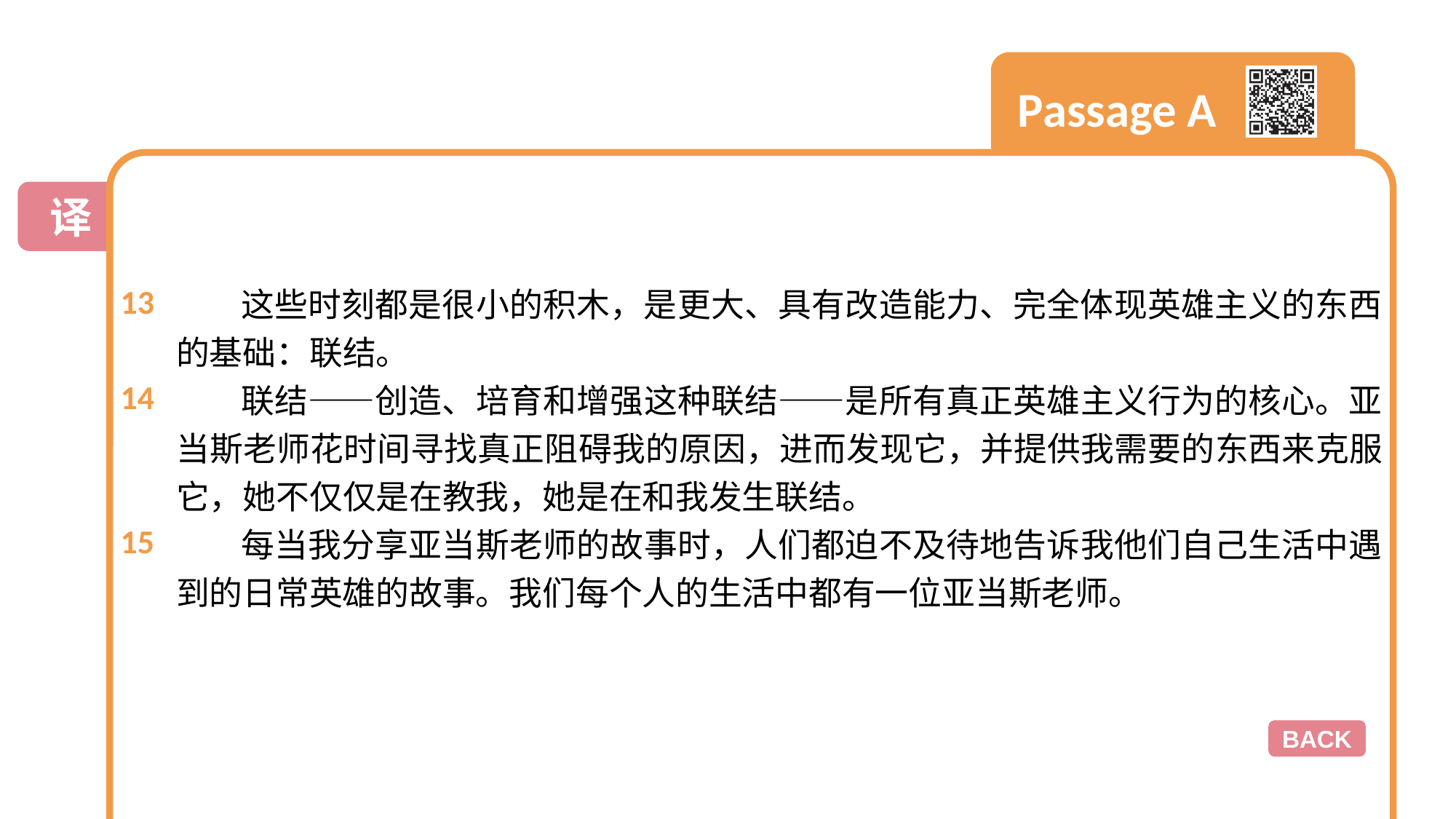

这些时刻都是很小的积木，是更大、具有改造能力、完全体现英雄主义的东西的基础：联结。
联结——创造、培育和增强这种联结——是所有真正英雄主义行为的核心。亚当斯老师花时间寻找真正阻碍我的原因，进而发现它，并提供我需要的东西来克服它，她不仅仅是在教我，她是在和我发生联结。
每当我分享亚当斯老师的故事时，人们都迫不及待地告诉我他们自己生活中遇到的日常英雄的故事。我们每个人的生活中都有一位亚当斯老师。

13

14

15

BACK